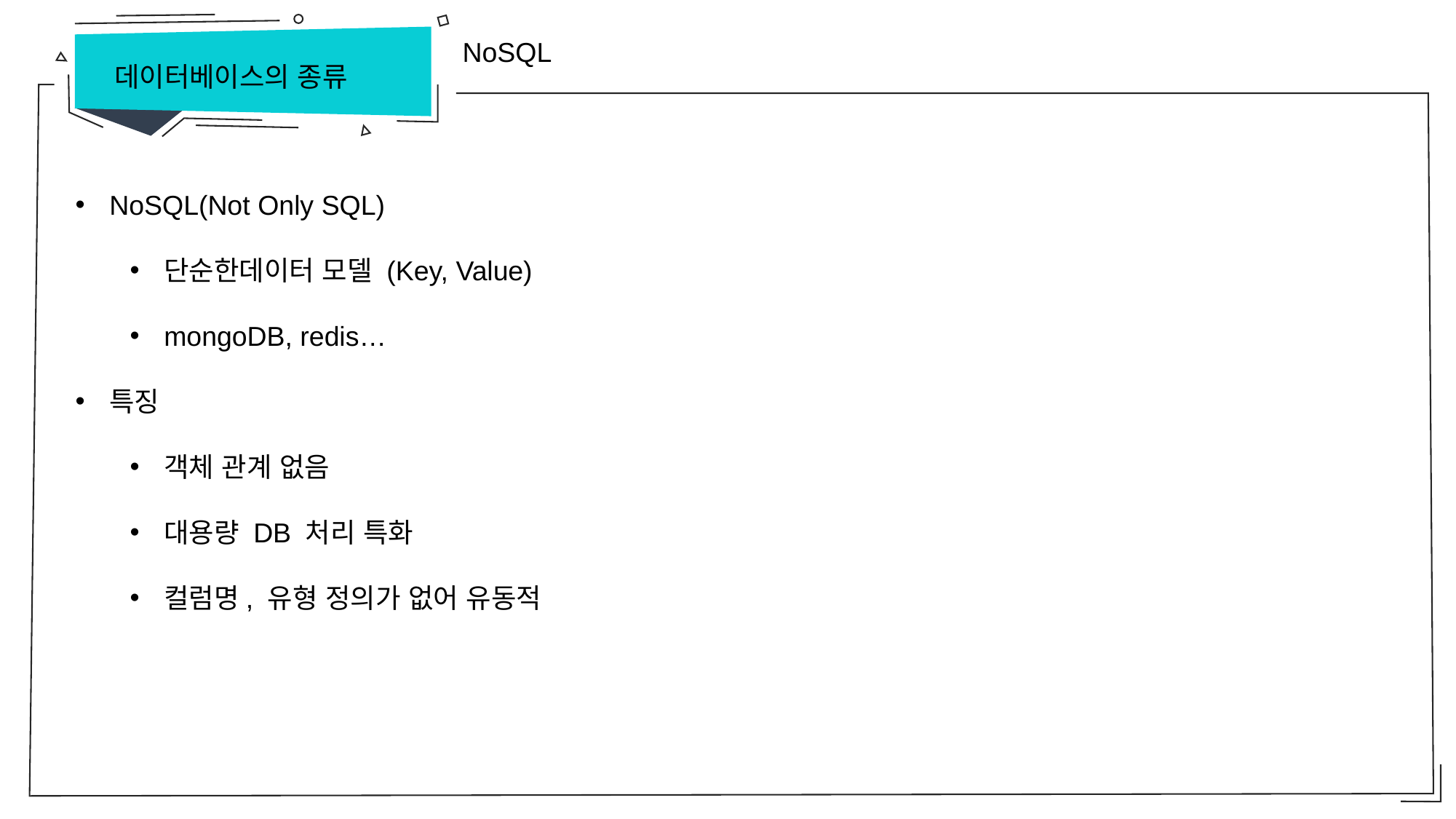

NoSQL
데이터베이스의 종류
NoSQL(Not Only SQL)
단순한데이터 모델 (Key, Value)
mongoDB, redis…
특징
객체 관계 없음
대용량 DB 처리 특화
컬럼명, 유형 정의가 없어 유동적